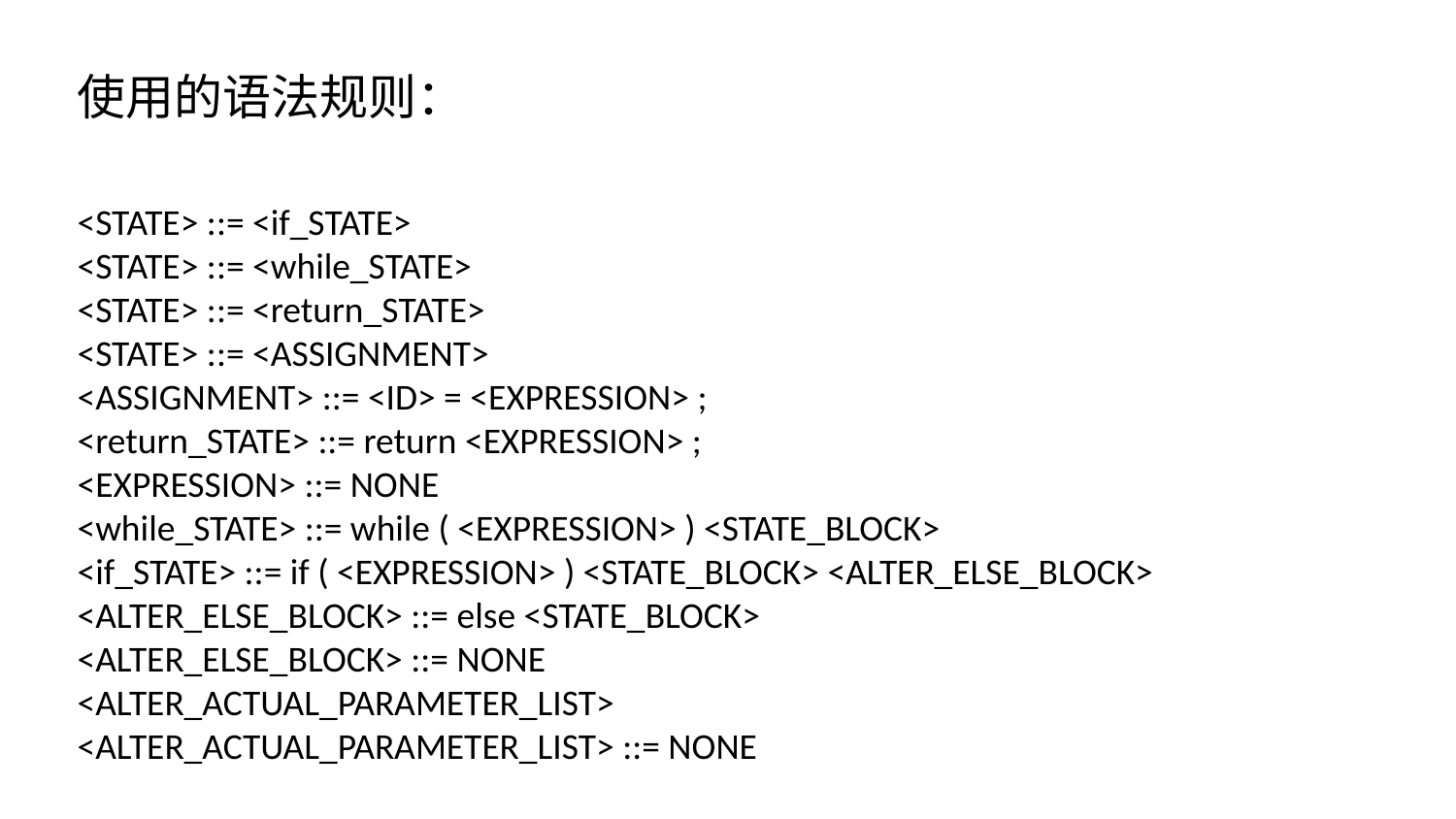

使用的语法规则：
<STATE> ::= <if_STATE>
<STATE> ::= <while_STATE>
<STATE> ::= <return_STATE>
<STATE> ::= <ASSIGNMENT>
<ASSIGNMENT> ::= <ID> = <EXPRESSION> ;
<return_STATE> ::= return <EXPRESSION> ;
<EXPRESSION> ::= NONE
<while_STATE> ::= while ( <EXPRESSION> ) <STATE_BLOCK>
<if_STATE> ::= if ( <EXPRESSION> ) <STATE_BLOCK> <ALTER_ELSE_BLOCK>
<ALTER_ELSE_BLOCK> ::= else <STATE_BLOCK>
<ALTER_ELSE_BLOCK> ::= NONE
<ALTER_ACTUAL_PARAMETER_LIST>
<ALTER_ACTUAL_PARAMETER_LIST> ::= NONE